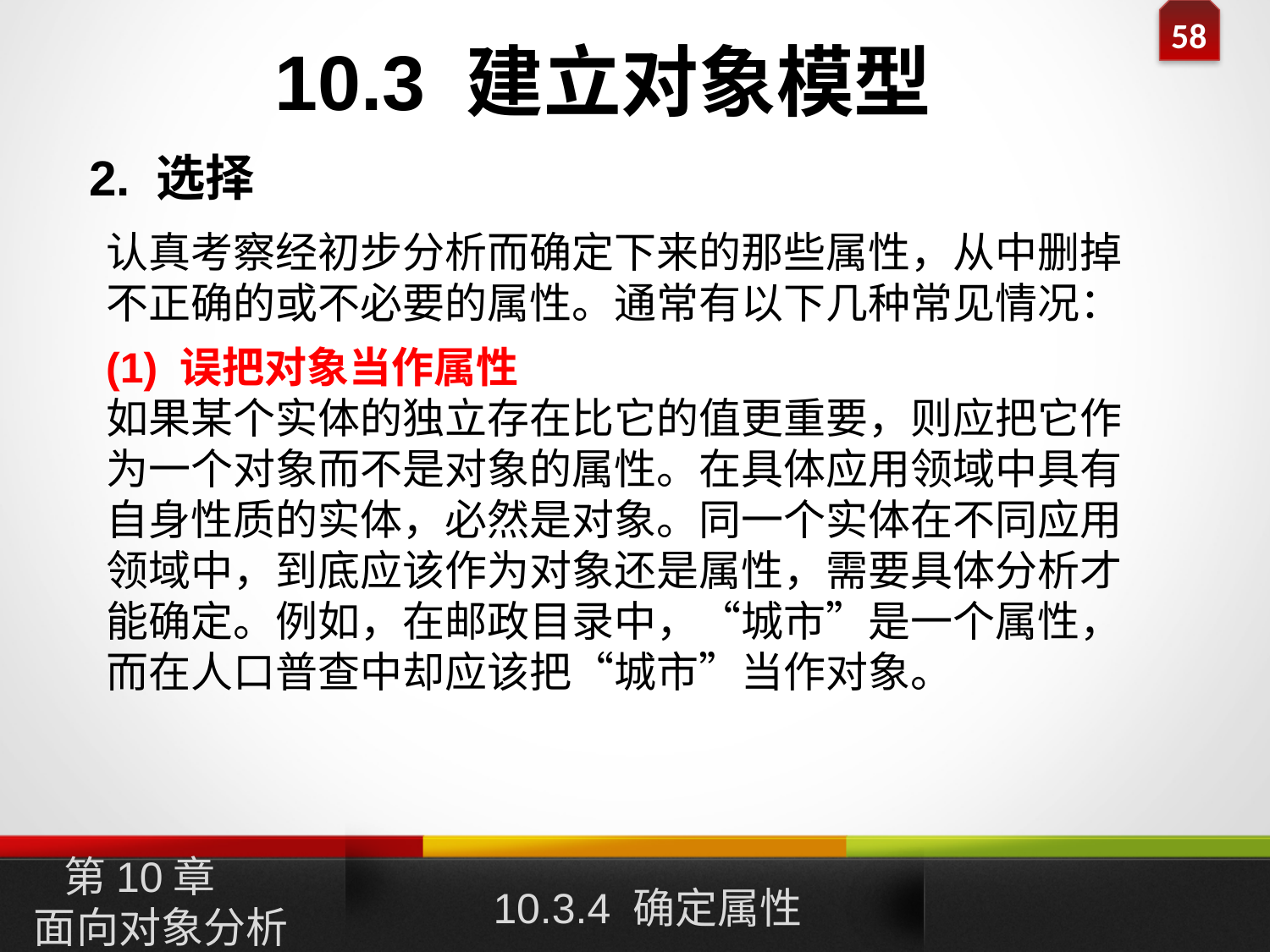

10.3 建立对象模型
2. 选择
认真考察经初步分析而确定下来的那些属性，从中删掉不正确的或不必要的属性。通常有以下几种常见情况：
(1) 误把对象当作属性
如果某个实体的独立存在比它的值更重要，则应把它作为一个对象而不是对象的属性。在具体应用领域中具有自身性质的实体，必然是对象。同一个实体在不同应用领域中，到底应该作为对象还是属性，需要具体分析才能确定。例如，在邮政目录中，“城市”是一个属性，而在人口普查中却应该把“城市”当作对象。
10.3.4 确定属性